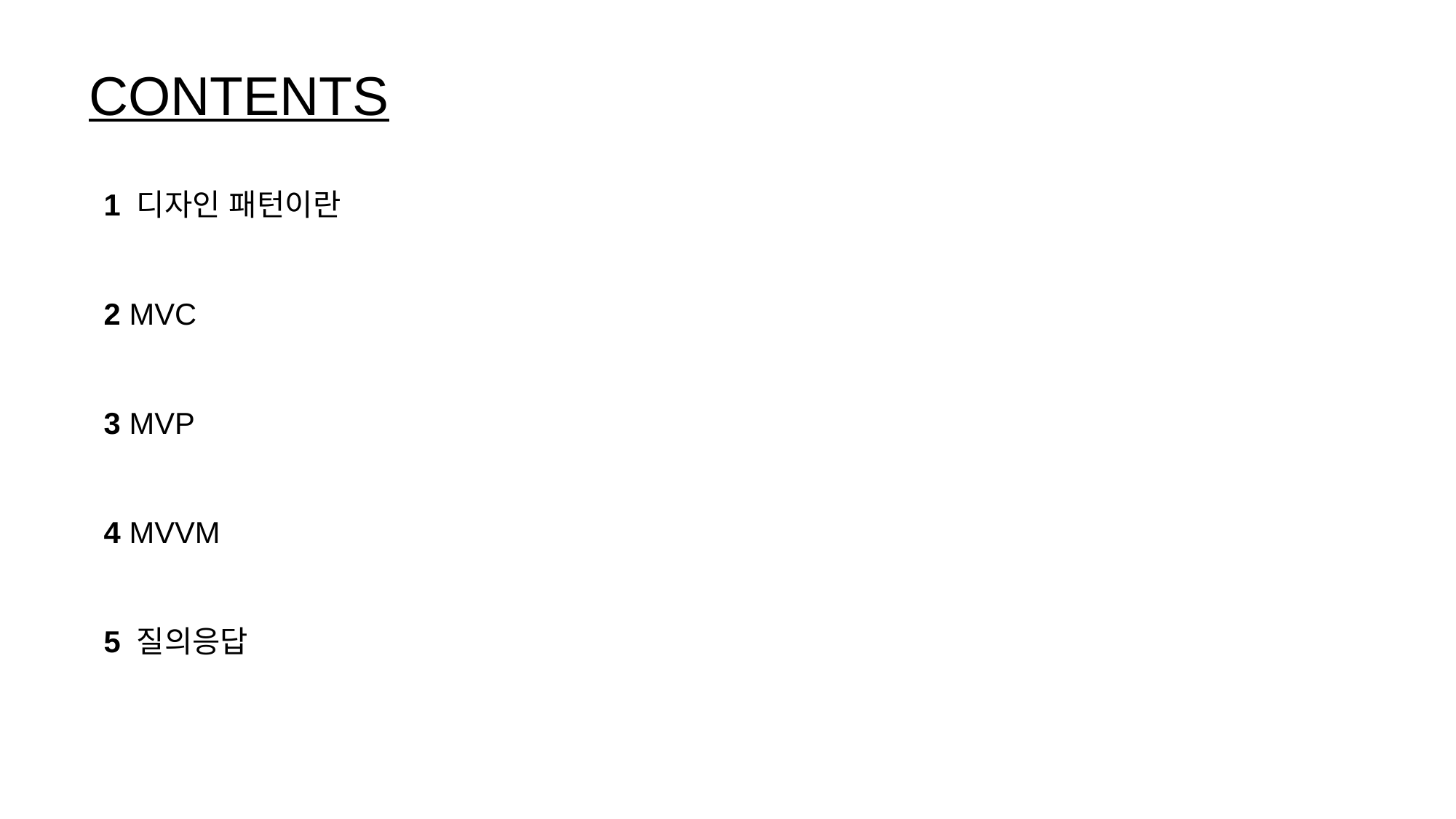

CONTENTS
1 디자인 패턴이란

2 MVC

3 MVP

4 MVVM

5 질의응답